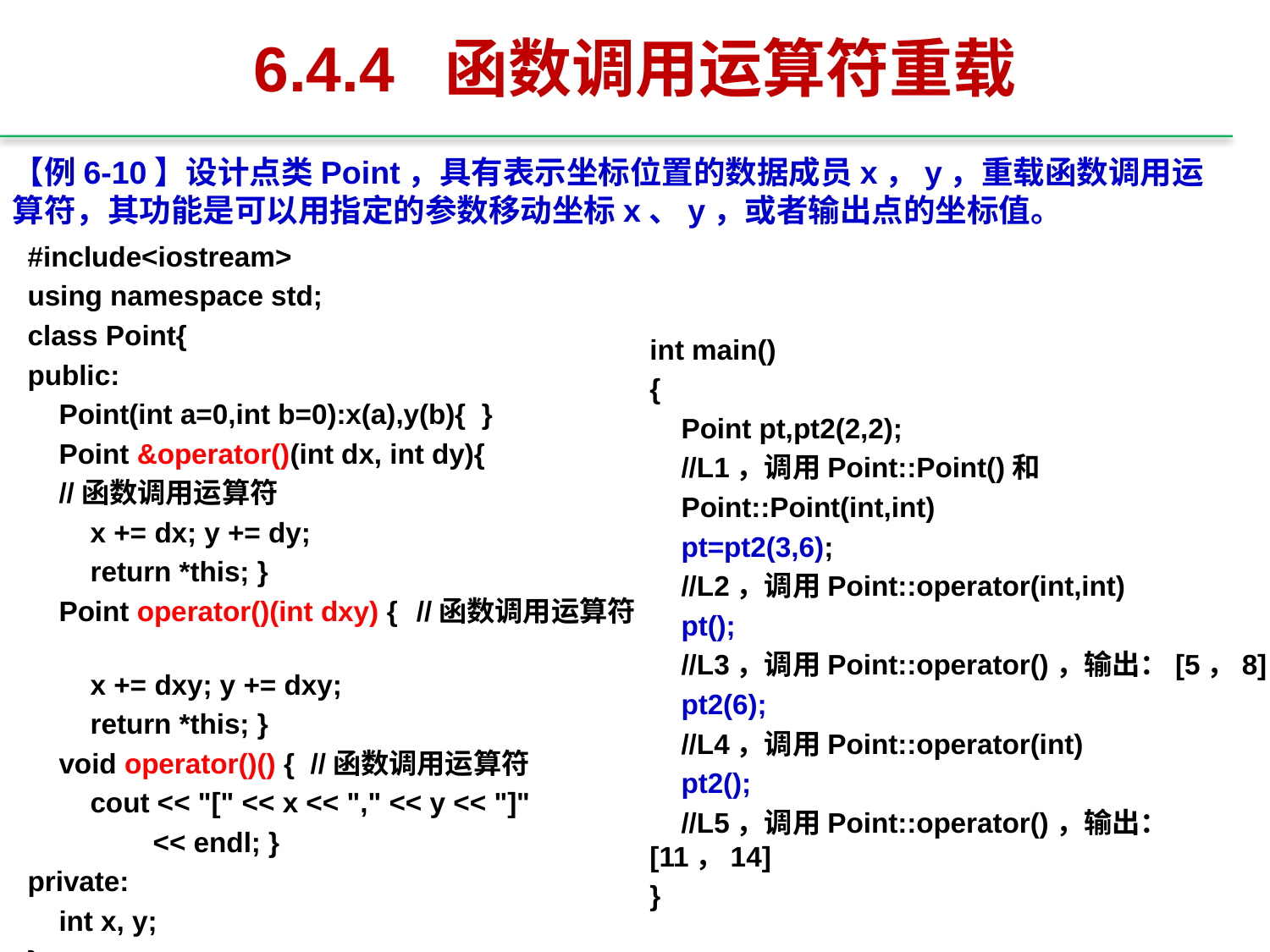

# 6.4.4  函数调用运算符重载
【例6-10】设计点类Point，具有表示坐标位置的数据成员x，y，重载函数调用运算符，其功能是可以用指定的参数移动坐标x、y，或者输出点的坐标值。
#include<iostream>
using namespace std;
class Point{
public:
    Point(int a=0,int b=0):x(a),y(b){  }
    Point &operator()(int dx, int dy){
    //函数调用运算符
        x += dx; y += dy;
        return *this; }
    Point operator()(int dxy) {	 //函数调用运算符
        x += dxy; y += dxy;
        return *this; }
    void operator()() {  //函数调用运算符
        cout << "[" << x << "," << y << "]"
                << endl; }
private:
    int x, y;
};

int main()
{
    Point pt,pt2(2,2);
    //L1，调用Point::Point()和
    Point::Point(int,int)
    pt=pt2(3,6);
    //L2，调用Point::operator(int,int)
    pt();
    //L3，调用Point::operator()，输出：[5，8]
    pt2(6);
    //L4，调用Point::operator(int)
    pt2();
    //L5，调用Point::operator()，输出：[11，14]
}